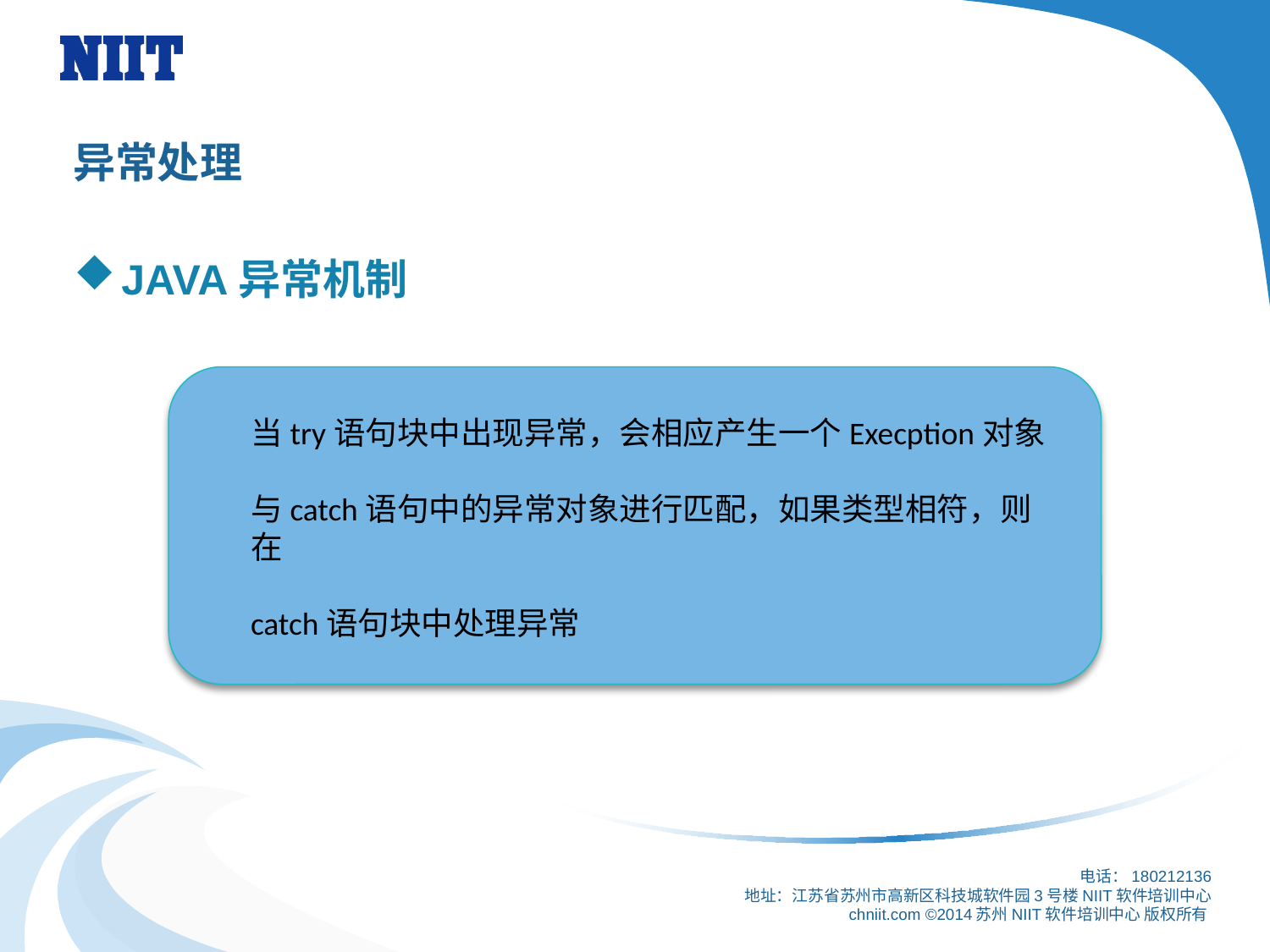

# 异常处理
JAVA异常机制

当try语句块中出现异常，会相应产生一个Execption对象

与catch语句中的异常对象进行匹配，如果类型相符，则在

catch语句块中处理异常